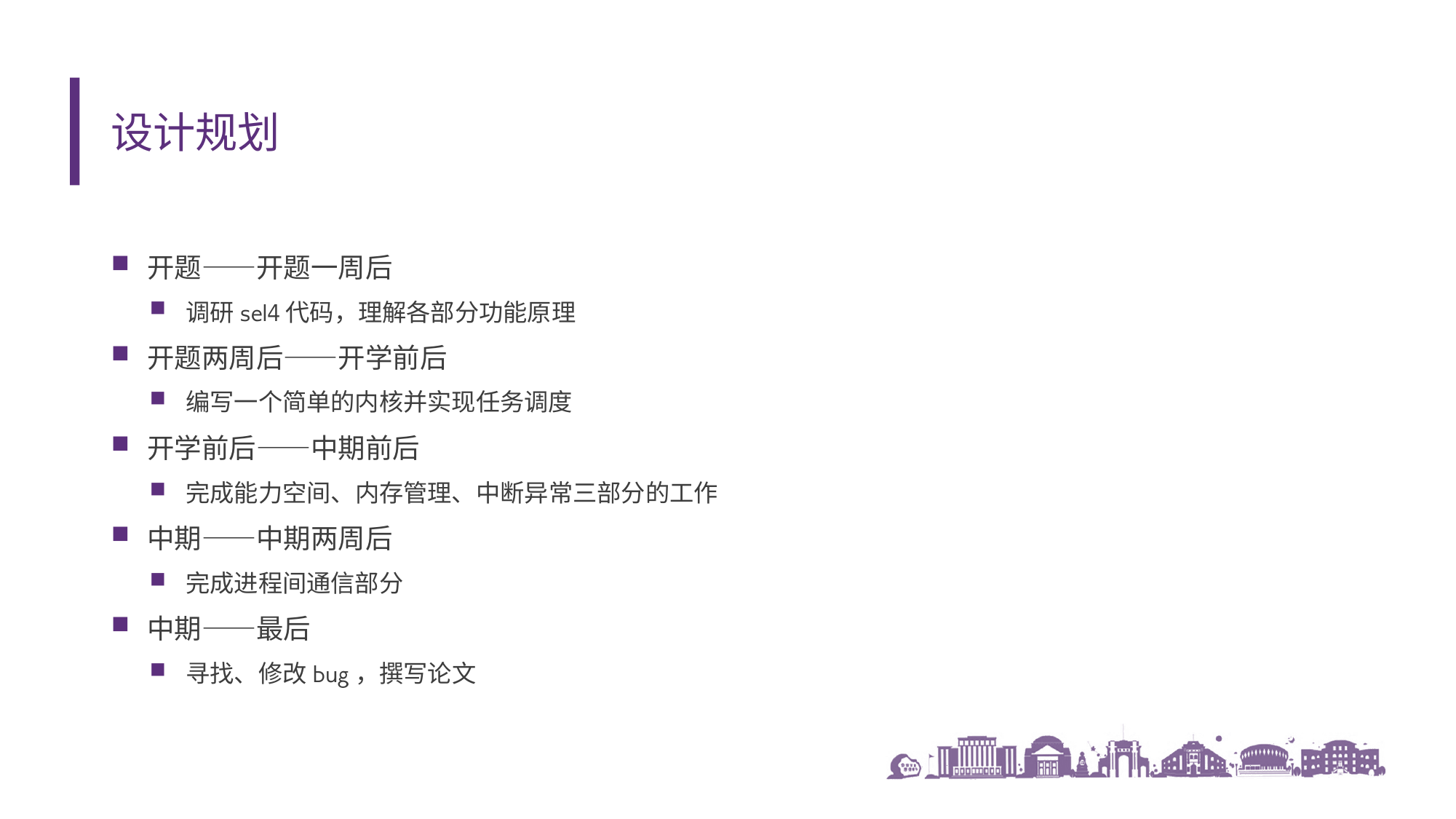

# 设计规划
开题——开题一周后
调研sel4代码，理解各部分功能原理
开题两周后——开学前后
编写一个简单的内核并实现任务调度
开学前后——中期前后
完成能力空间、内存管理、中断异常三部分的工作
中期——中期两周后
完成进程间通信部分
中期——最后
寻找、修改bug，撰写论文